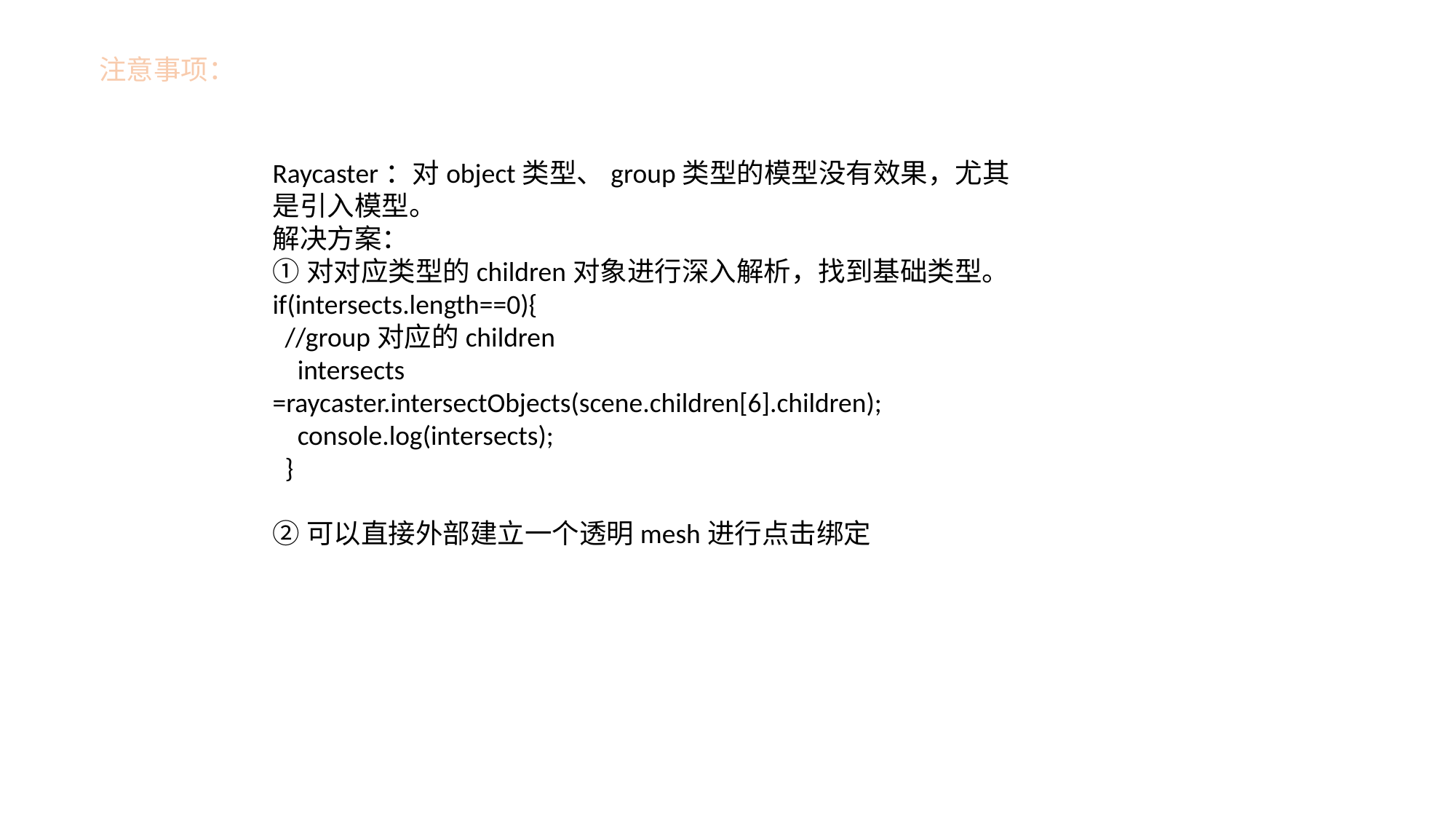

注意事项：
Raycaster：对object类型、group类型的模型没有效果，尤其是引入模型。
解决方案：
①对对应类型的children对象进行深入解析，找到基础类型。
if(intersects.length==0){
  //group对应的children
    intersects =raycaster.intersectObjects(scene.children[6].children);
    console.log(intersects);
  }

②可以直接外部建立一个透明mesh进行点击绑定